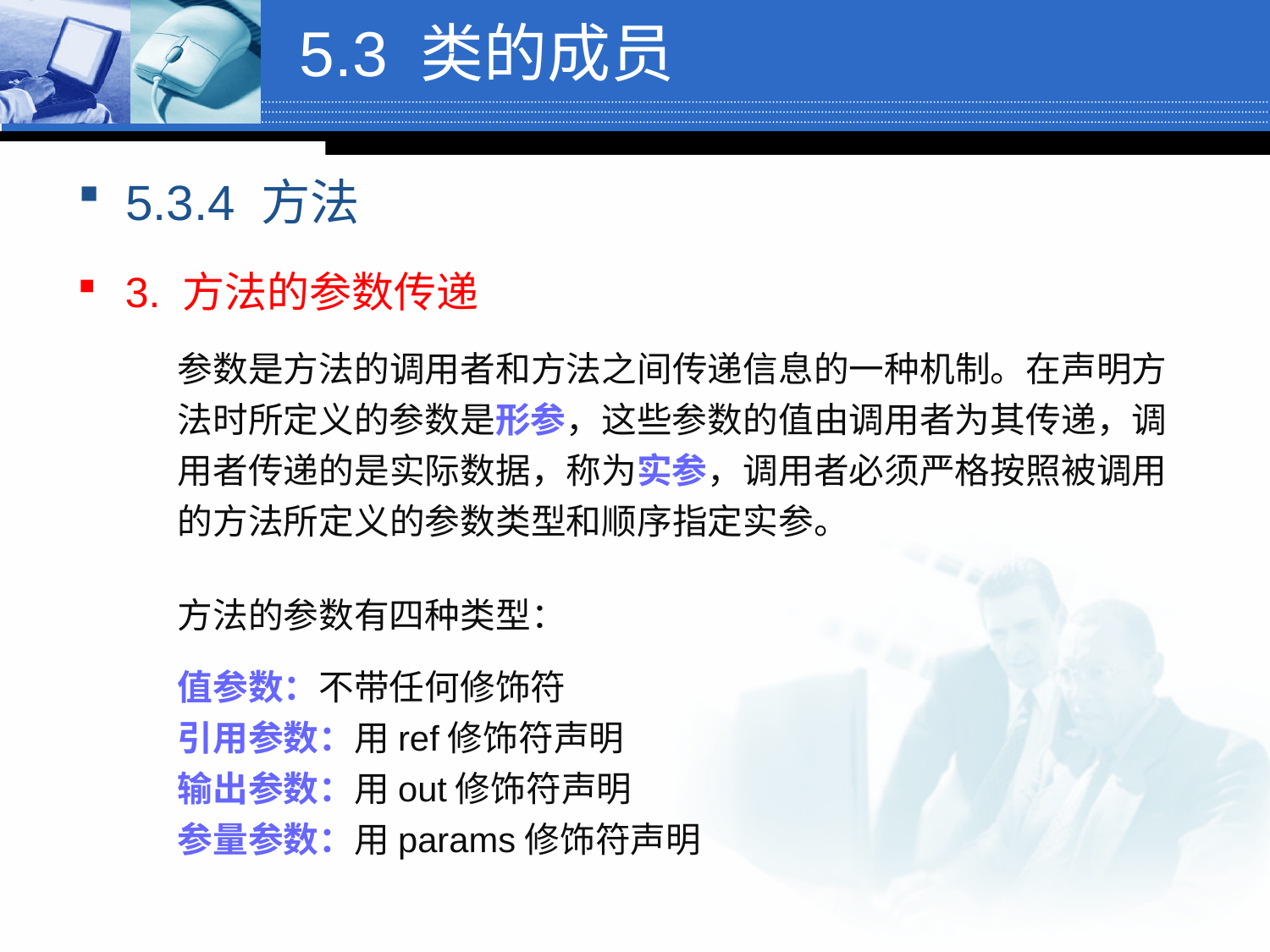

# 5.3 类的成员
5.3.4 方法
3. 方法的参数传递
参数是方法的调用者和方法之间传递信息的一种机制。在声明方法时所定义的参数是形参，这些参数的值由调用者为其传递，调用者传递的是实际数据，称为实参，调用者必须严格按照被调用的方法所定义的参数类型和顺序指定实参。
方法的参数有四种类型：
值参数：不带任何修饰符
引用参数：用ref修饰符声明
输出参数：用out修饰符声明
参量参数：用params修饰符声明